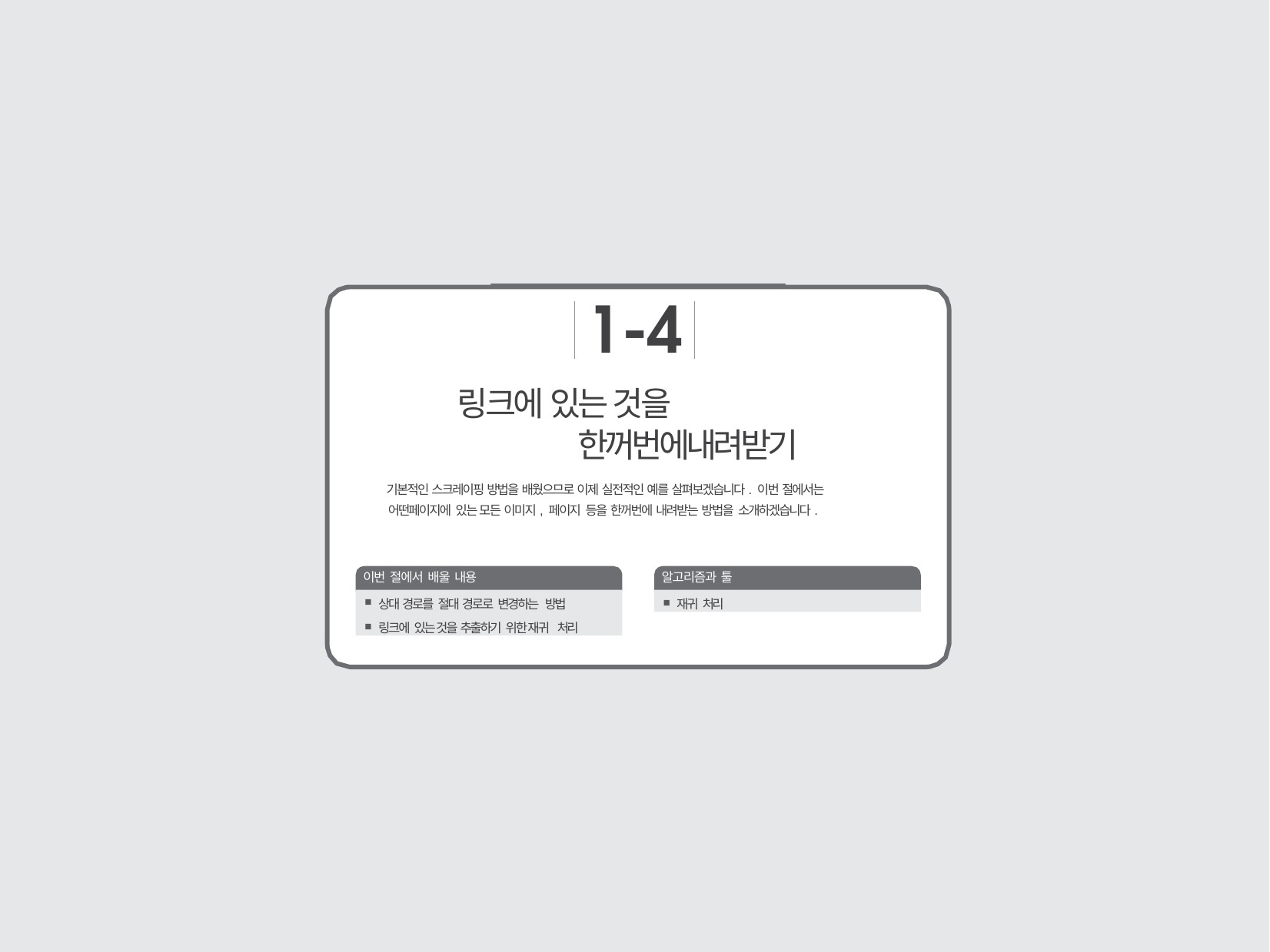

1-4

# 링크에 있는 것을  한꺼번에내려받기
기본적인 스크레이핑 방법을 배웠으므로 이제 실전적인 예를 살펴보겠습니다. 이번 절에서는  어떤페이지에  있는 모든 이미지, 페이지  등을 한꺼번에  내려받는  방법을 소개하겠습니다.

이번  절에서  배울 내용
알고리즘과 툴
재귀 처리
상대 경로를  절대 경로로  변경하는  방법
링크에  있는 것을 추출하기  위한 재귀   처리